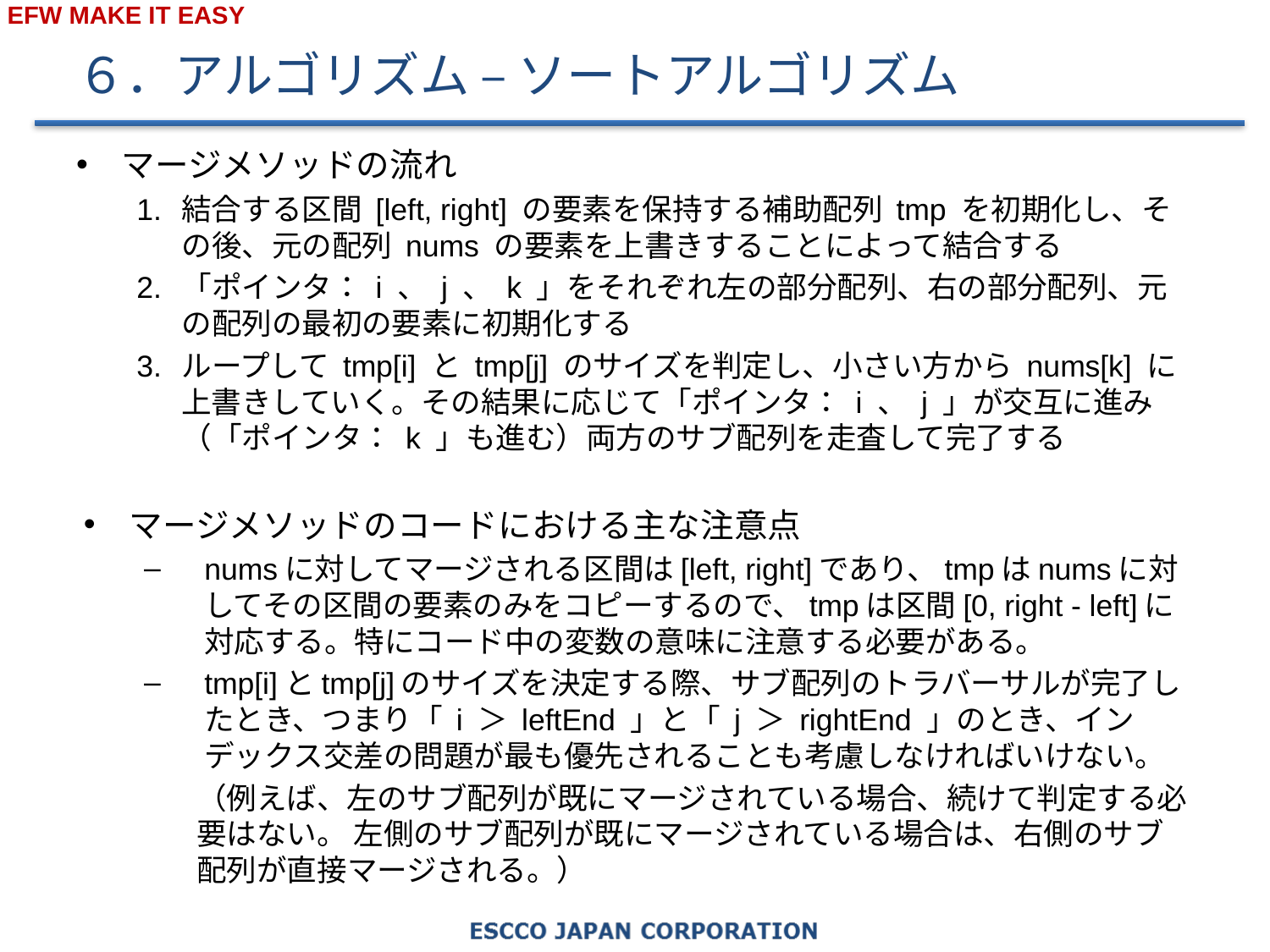

# ６．アルゴリズム – ソートアルゴリズム
マージメソッドの流れ
結合する区間 [left, right] の要素を保持する補助配列 tmp を初期化し、その後、元の配列 nums の要素を上書きすることによって結合する
「ポインタ： i 、 j 、 k 」をそれぞれ左の部分配列、右の部分配列、元の配列の最初の要素に初期化する
ループして tmp[i] と tmp[j] のサイズを判定し、小さい方から nums[k] に上書きしていく。その結果に応じて「ポインタ： i 、 j 」が交互に進み（「ポインタ： k 」も進む）両方のサブ配列を走査して完了する

マージメソッドのコードにおける主な注意点
numsに対してマージされる区間は[left, right]であり、tmpはnumsに対してその区間の要素のみをコピーするので、tmpは区間[0, right - left]に対応する。特にコード中の変数の意味に注意する必要がある。
tmp[i]とtmp[j]のサイズを決定する際、サブ配列のトラバーサルが完了したとき、つまり「 i ＞ leftEnd 」と「 j ＞ rightEnd 」のとき、インデックス交差の問題が最も優先されることも考慮しなければいけない。
（例えば、左のサブ配列が既にマージされている場合、続けて判定する必要はない。 左側のサブ配列が既にマージされている場合は、右側のサブ配列が直接マージされる。）